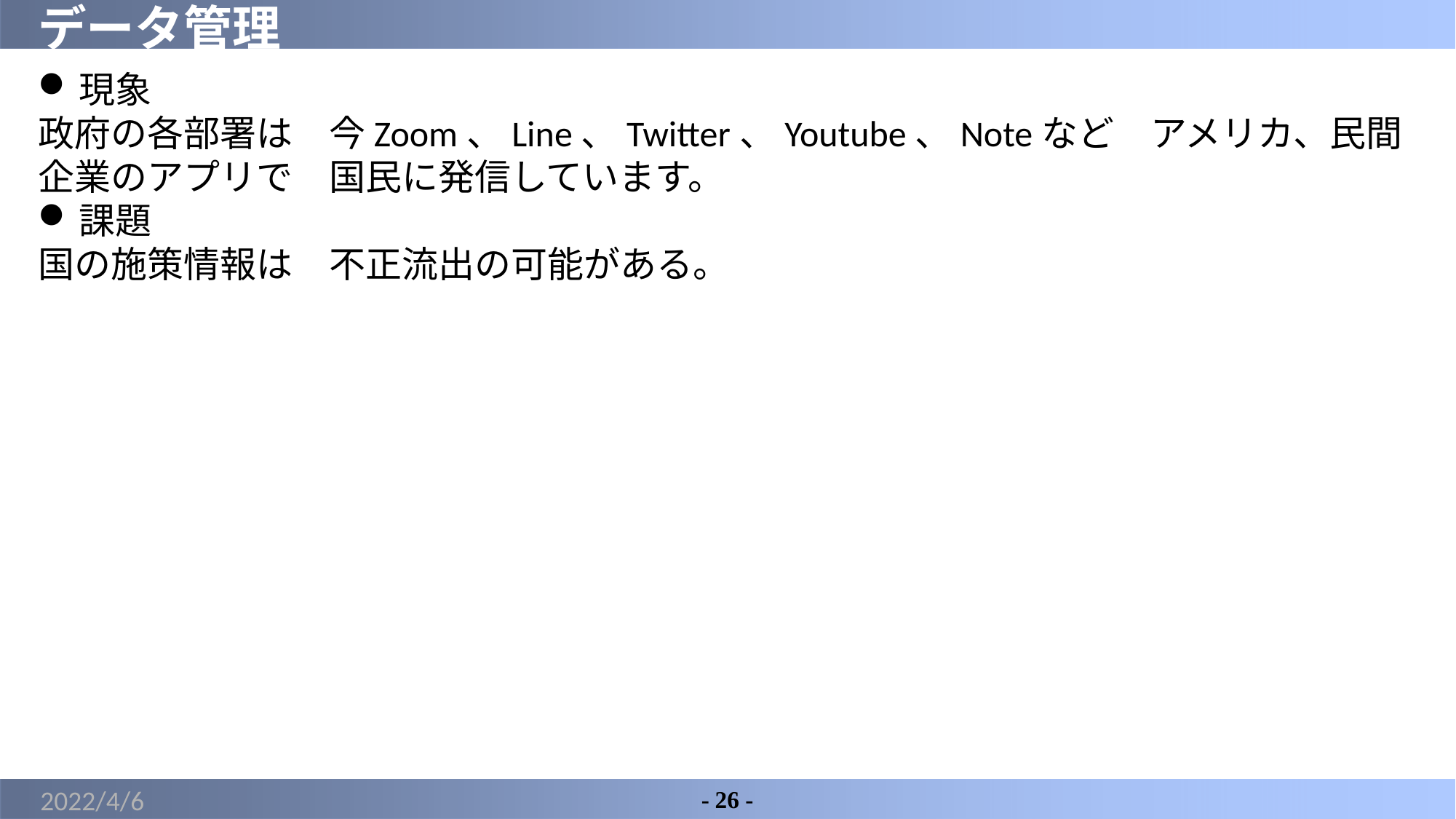

# データ管理
現象
政府の各部署は　今Zoom、Line、Twitter、Youtube、Noteなど　アメリカ、民間企業のアプリで　国民に発信しています。
課題
国の施策情報は　不正流出の可能がある。

2022/4/6
- 26 -